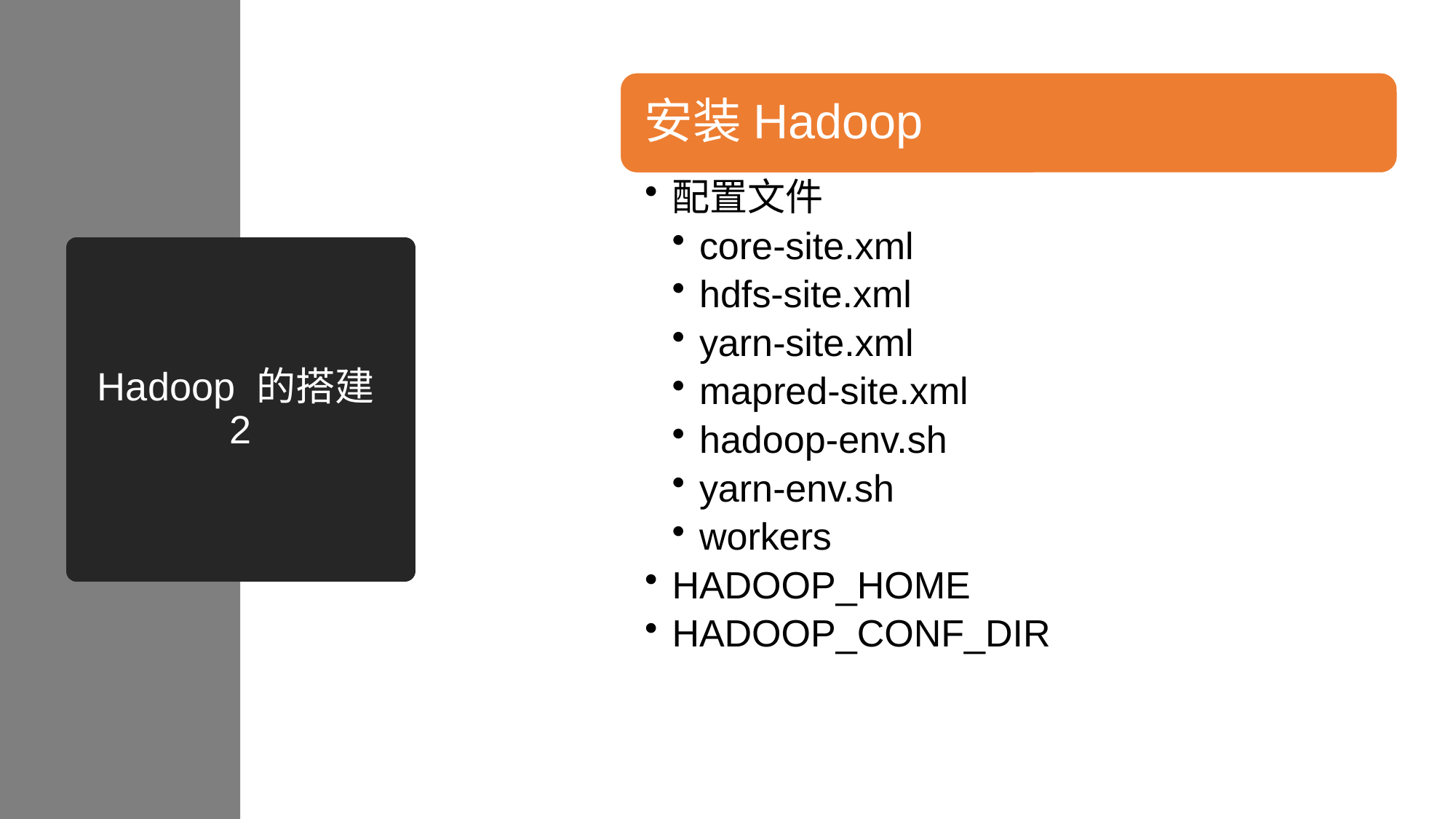

安装Hadoop
配置文件
core-site.xml
hdfs-site.xml
yarn-site.xml
mapred-site.xml
hadoop-env.sh
yarn-env.sh
workers
HADOOP_HOME
HADOOP_CONF_DIR
# Hadoop 的搭建2